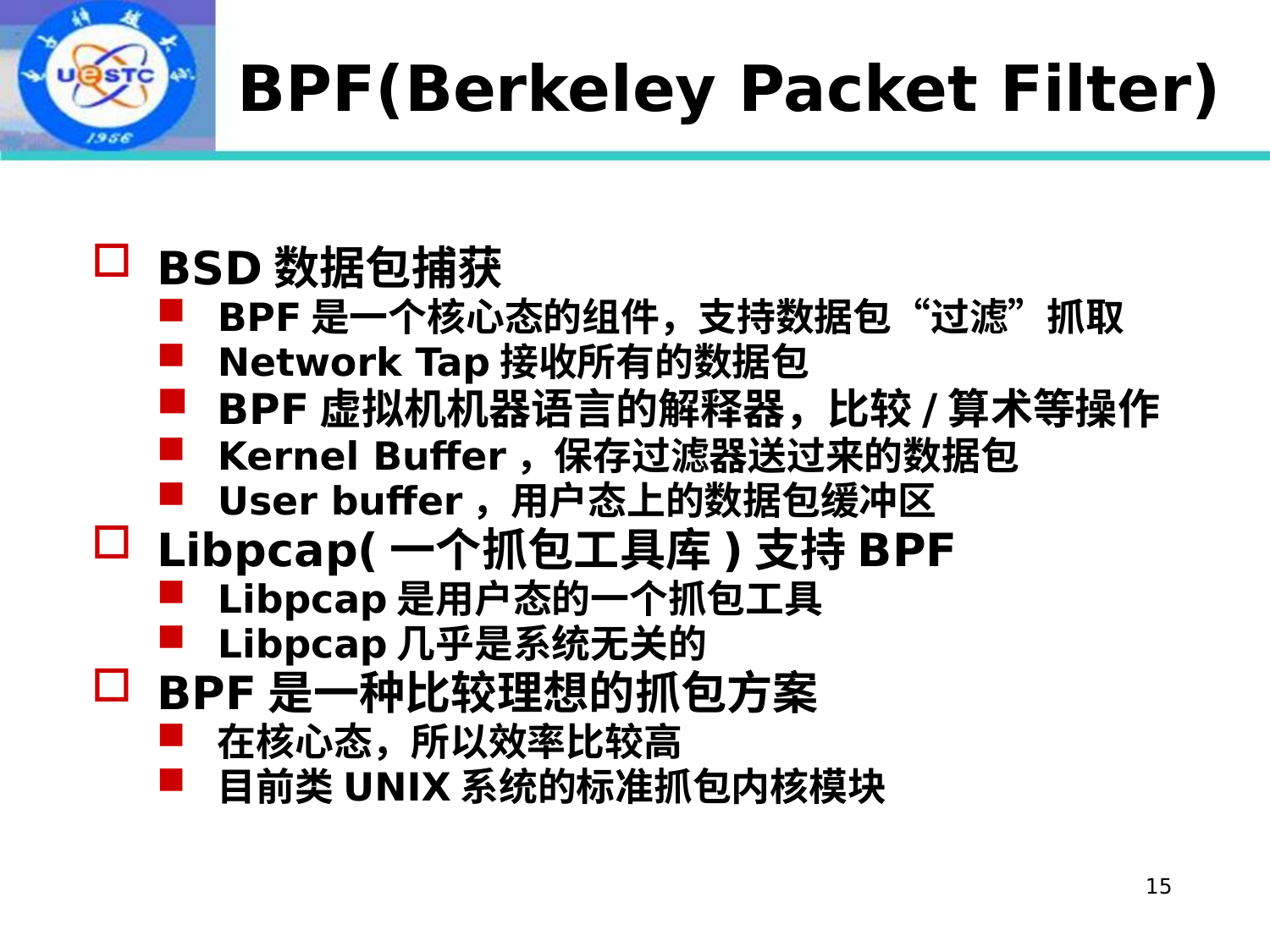

# BPF(Berkeley Packet Filter)
BSD数据包捕获
BPF是一个核心态的组件，支持数据包“过滤”抓取
Network Tap接收所有的数据包
BPF虚拟机机器语言的解释器，比较/算术等操作
Kernel Buffer，保存过滤器送过来的数据包
User buffer，用户态上的数据包缓冲区
Libpcap(一个抓包工具库)支持BPF
Libpcap是用户态的一个抓包工具
Libpcap几乎是系统无关的
BPF是一种比较理想的抓包方案
在核心态，所以效率比较高
目前类UNIX系统的标准抓包内核模块
15